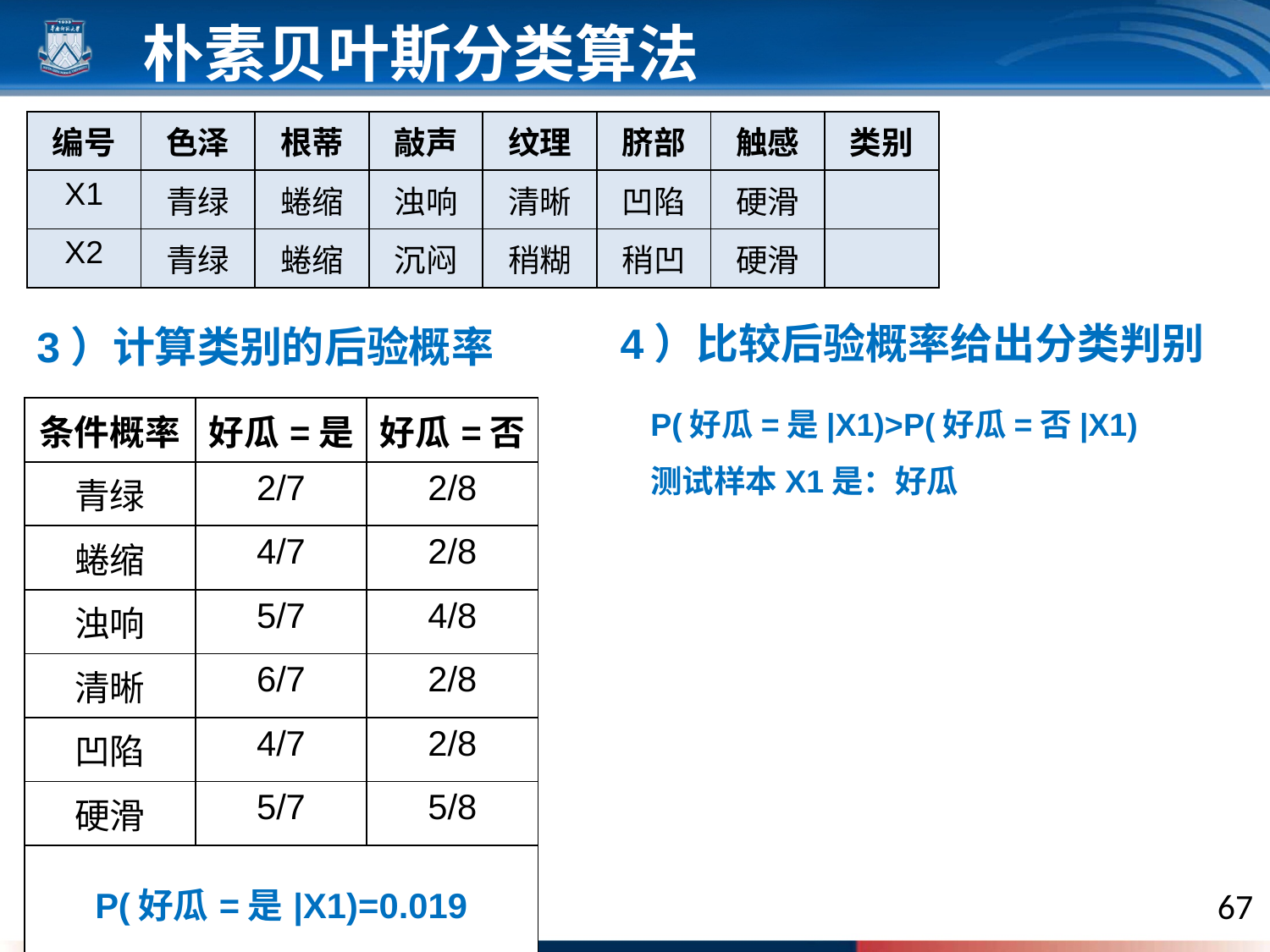

朴素贝叶斯分类算法
| 编号 | 色泽 | 根蒂 | 敲声 | 纹理 | 脐部 | 触感 | 类别 |
| --- | --- | --- | --- | --- | --- | --- | --- |
| X1 | 青绿 | 蜷缩 | 浊响 | 清晰 | 凹陷 | 硬滑 |  |
| X2 | 青绿 | 蜷缩 | 沉闷 | 稍糊 | 稍凹 | 硬滑 |  |
4）比较后验概率给出分类判别
3）计算类别的后验概率
P(好瓜=是|X1)>P(好瓜=否|X1)
测试样本X1是：好瓜
| 条件概率 | 好瓜=是 | 好瓜=否 |
| --- | --- | --- |
| 青绿 | 2/7 | 2/8 |
| 蜷缩 | 4/7 | 2/8 |
| 浊响 | 5/7 | 4/8 |
| 清晰 | 6/7 | 2/8 |
| 凹陷 | 4/7 | 2/8 |
| 硬滑 | 5/7 | 5/8 |
| P(好瓜=是|X1)=0.019 P(好瓜=否|X1)=0.00977 |  |  |